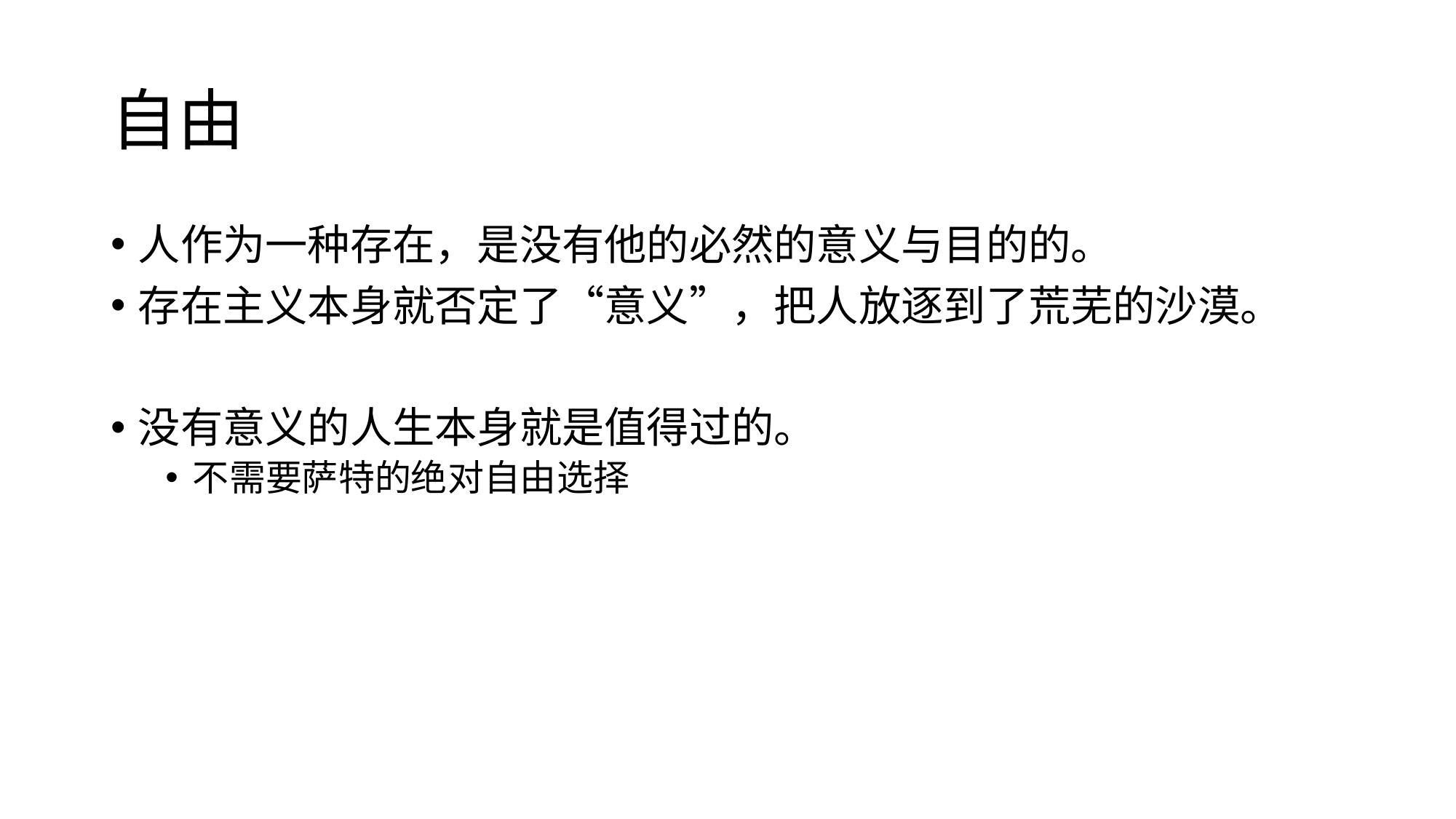

# 自由
人作为一种存在，是没有他的必然的意义与目的的。
存在主义本身就否定了“意义”，把人放逐到了荒芜的沙漠。

没有意义的人生本身就是值得过的。
不需要萨特的绝对自由选择